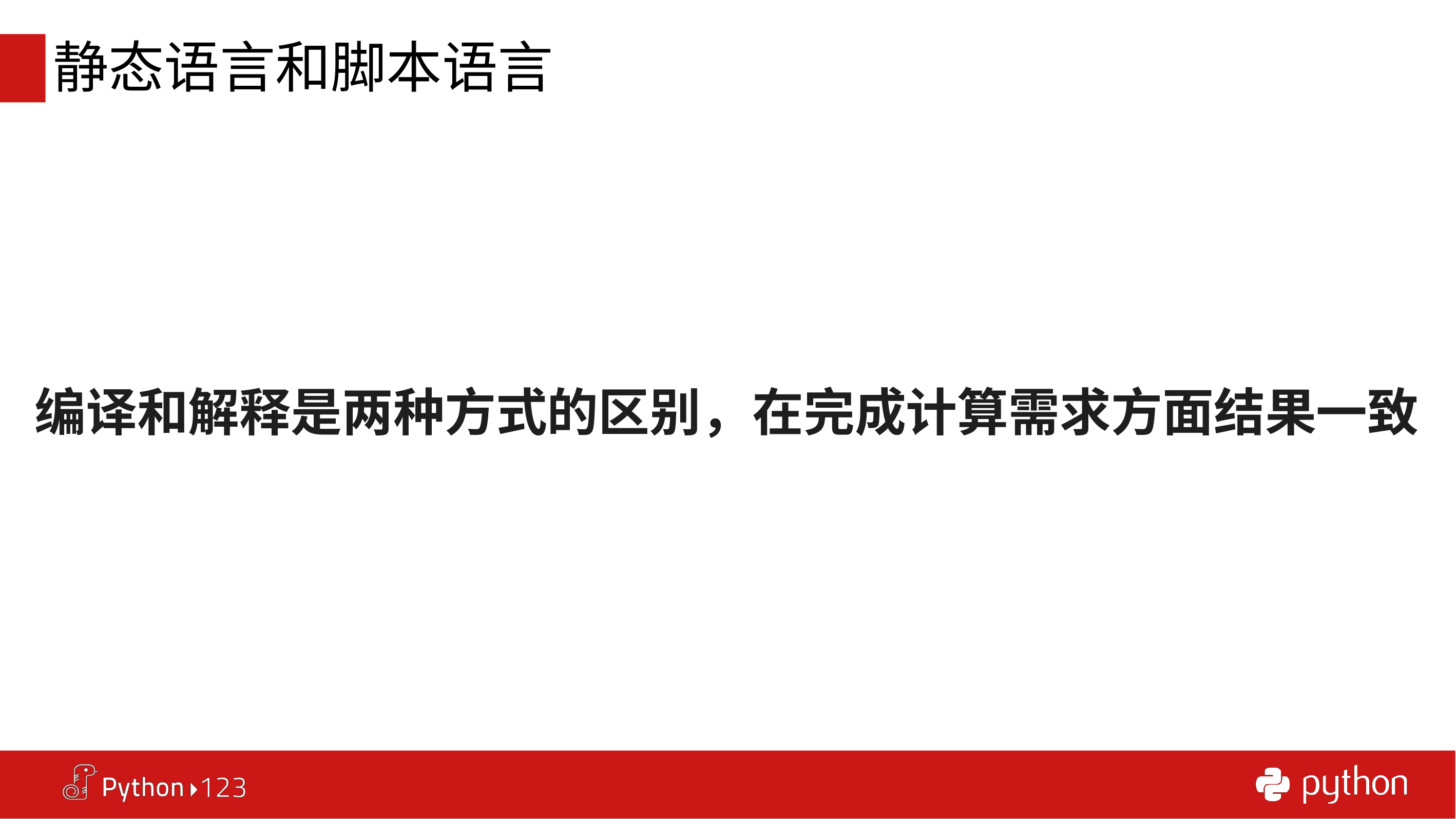

静态语言和脚本语言

编译和解释是两种方式的区别，在完成计算需求方面结果一致